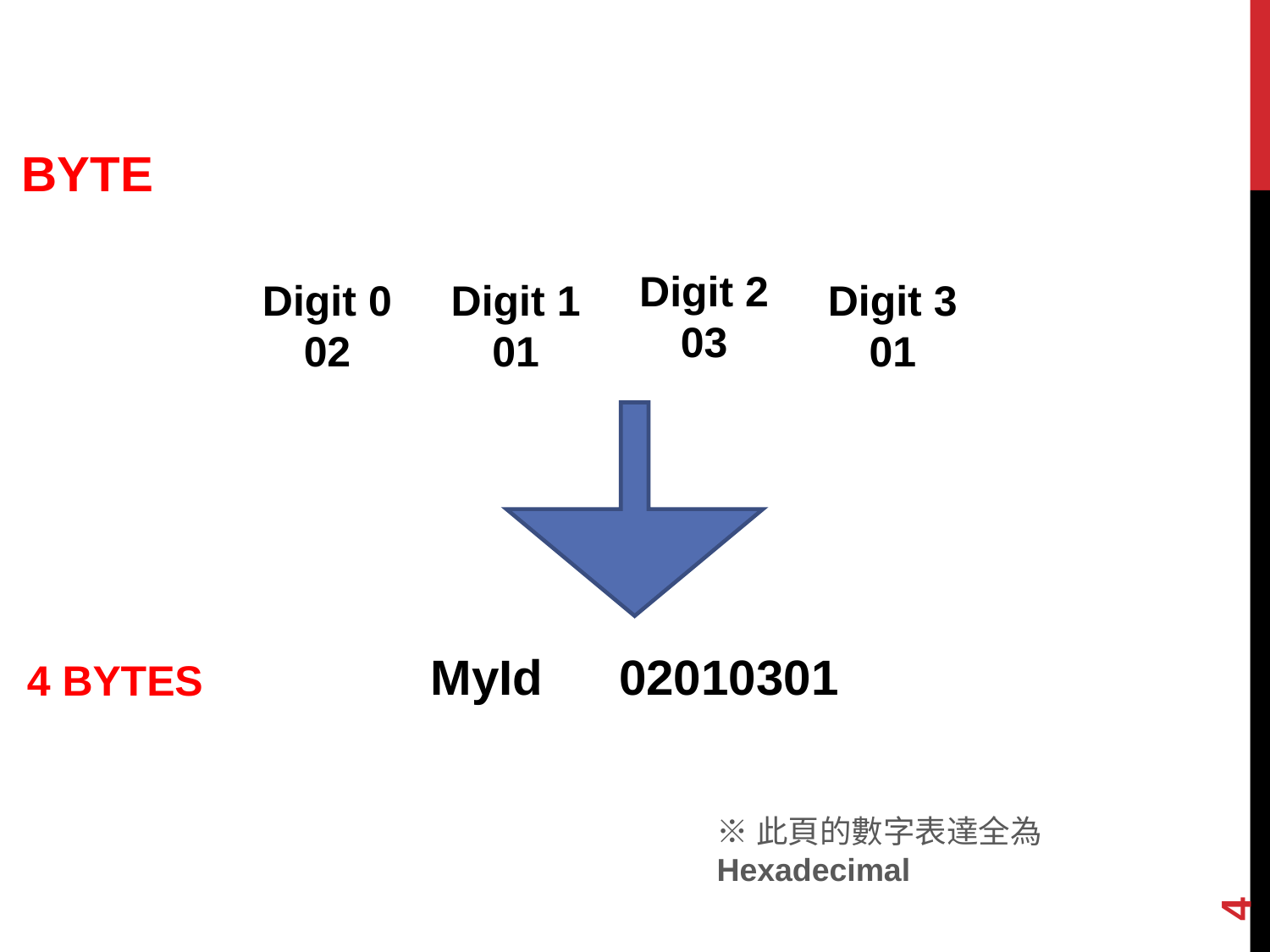

BYTE
Digit 2
03
Digit 0
02
Digit 1
01
Digit 3
01

MyId	　02010301
4 BYTES
※此頁的數字表達全為Hexadecimal
4